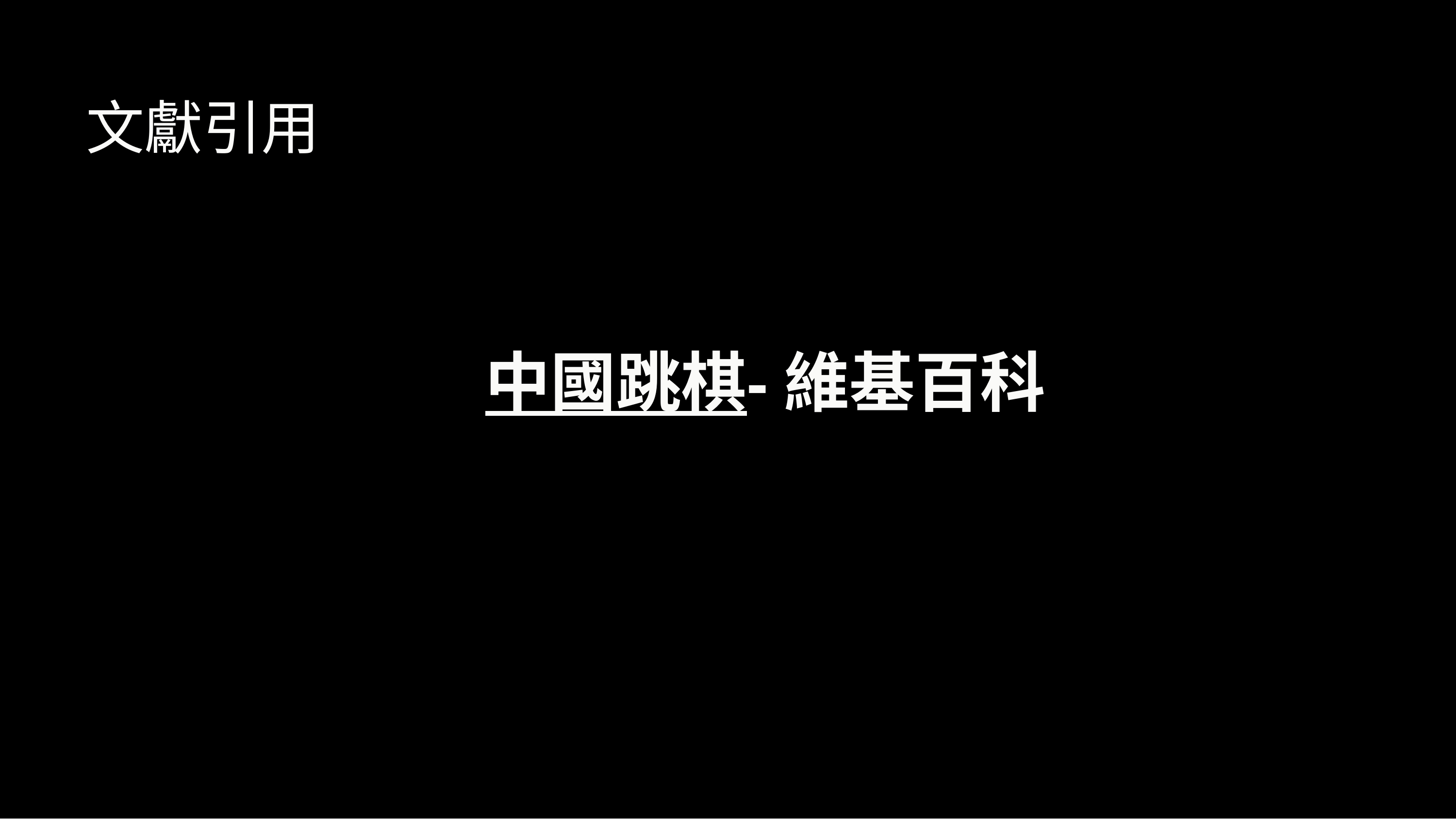

文獻引用
1838 年
2013 年
中國跳棋-維基百科

首次推出了電報。
發行第一代比特幣。
首次推出 Google Pay，隨後於 2014 年推出 Apple Pay。

嘉里基金。「Fintech 的發展：後危機時代的新模範？作者： Douglas W. Arner，Janos Nathan Barberis，Ross P. Buckley :: SSRN。」
社會科學研究網，2015 年 10 月 1 日，papers.ssrn.com/sol3/papers.cfm?abstract_id=2676553。存取於 2021 年 4 月 5 日。